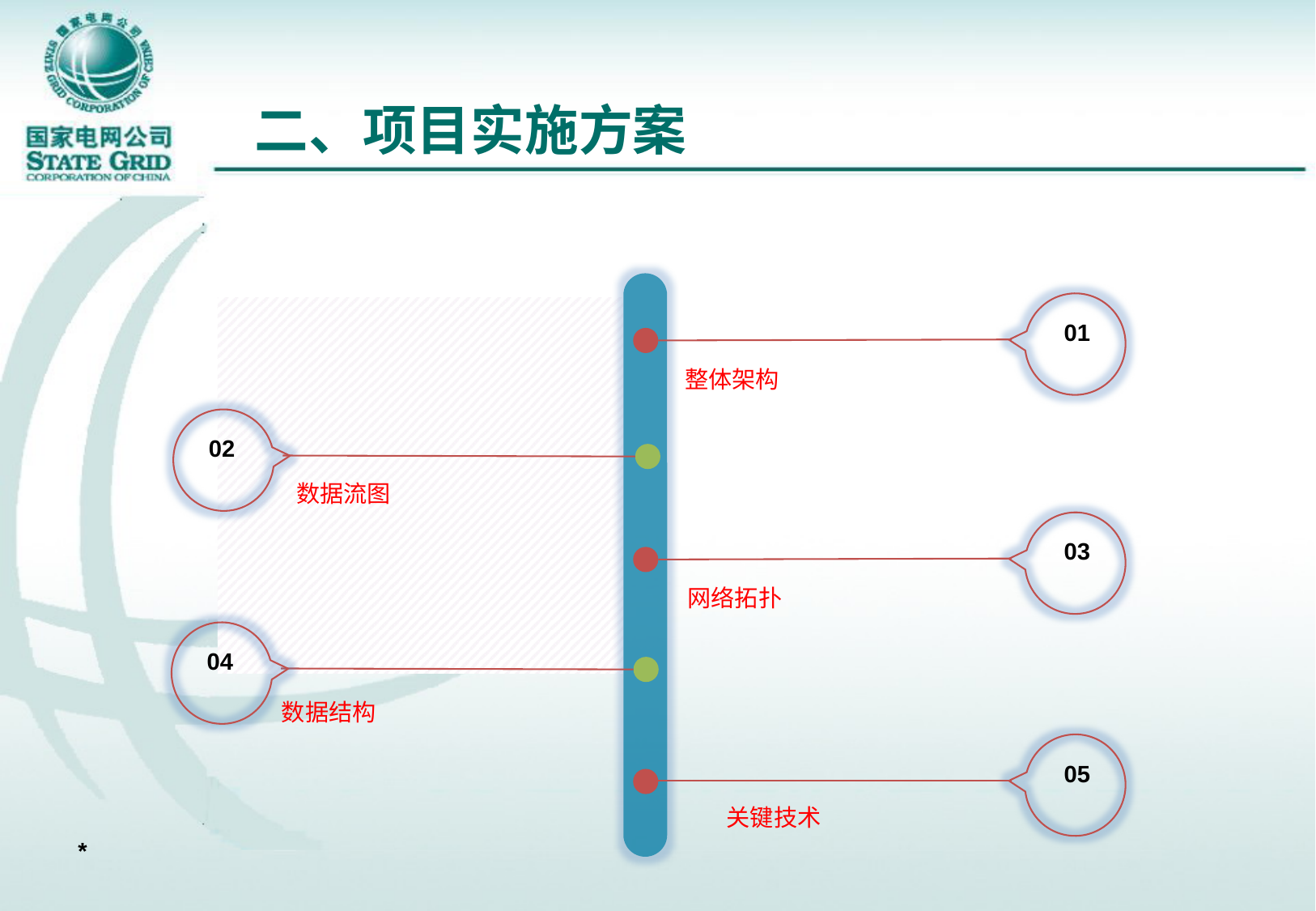

二、项目实施方案

01

整体架构

02

数据流图

03

网络拓扑

04

数据结构

05

关键技术
*